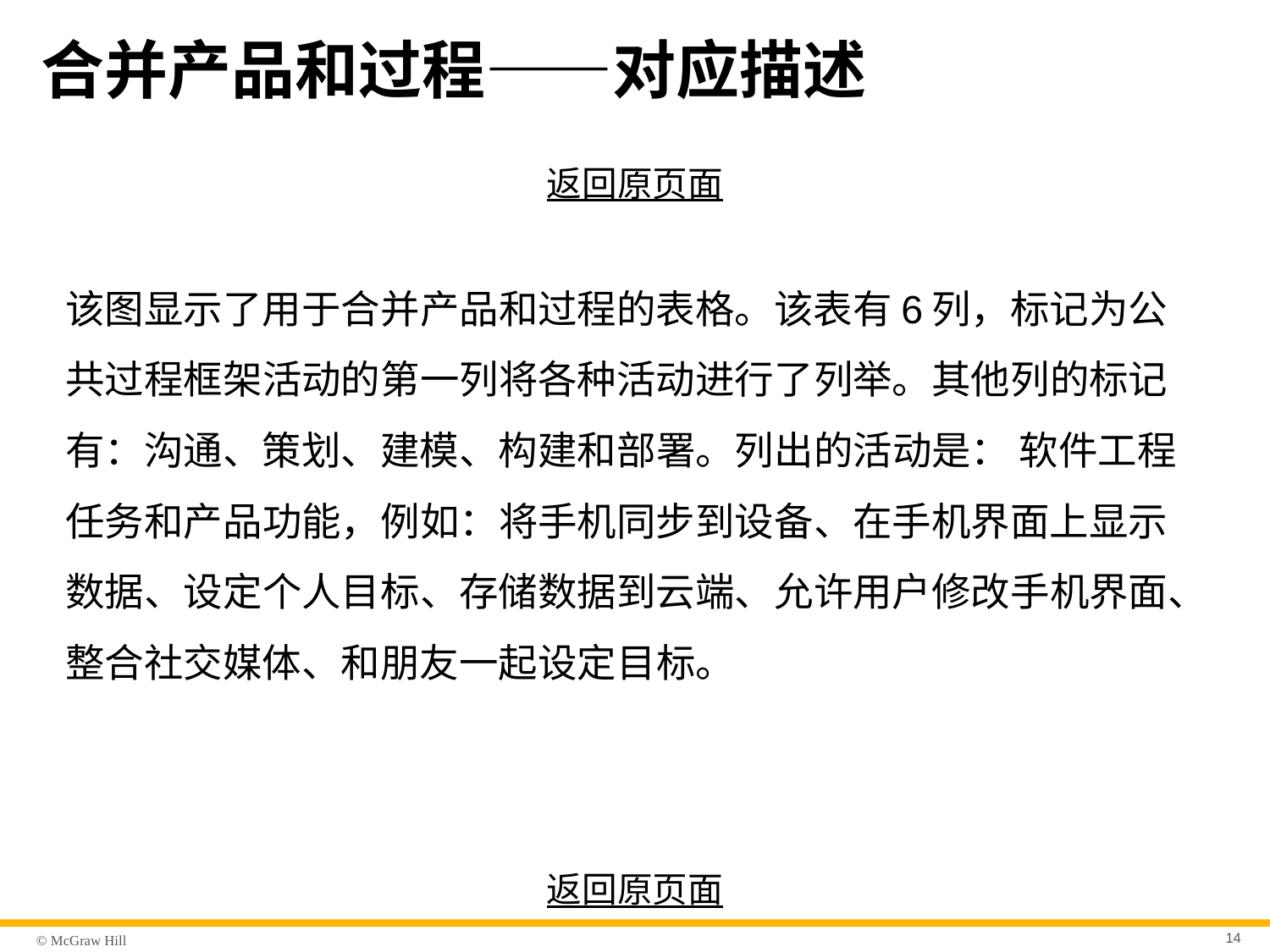

# 合并产品和过程——对应描述
返回原页面
该图显示了用于合并产品和过程的表格。该表有6列，标记为公共过程框架活动的第一列将各种活动进行了列举。其他列的标记有：沟通、策划、建模、构建和部署。列出的活动是： 软件工程任务和产品功能，例如：将手机同步到设备、在手机界面上显示数据、设定个人目标、存储数据到云端、允许用户修改手机界面、整合社交媒体、和朋友一起设定目标。
返回原页面
14